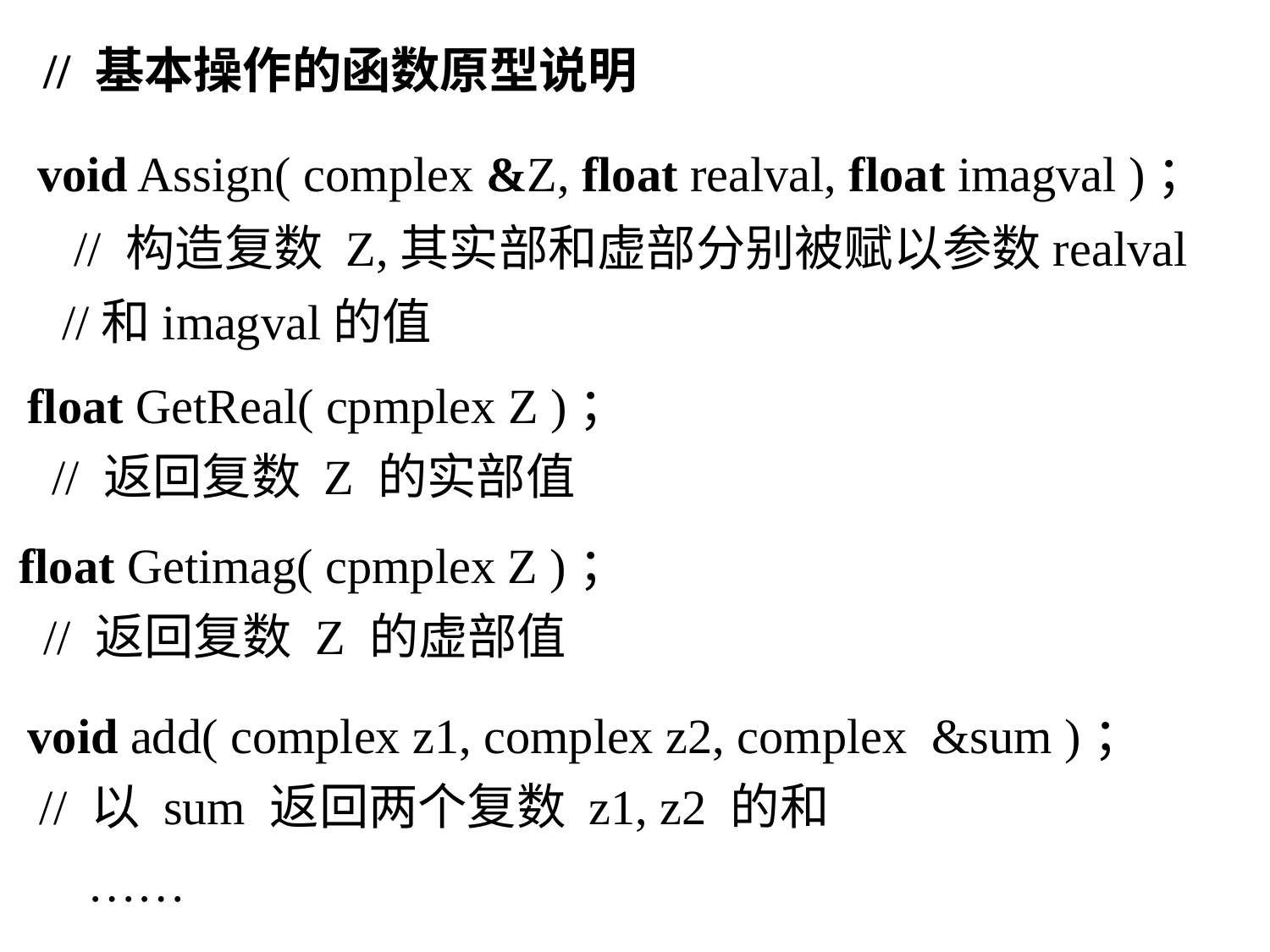

// 基本操作的函数原型说明
void Assign( complex &Z, float realval, float imagval )；
   // 构造复数 Z,其实部和虚部分别被赋以参数realval
  //和imagval的值
float GetReal( cpmplex Z )；
  // 返回复数 Z 的实部值
float Getimag( cpmplex Z )；
  // 返回复数 Z 的虚部值
void add( complex z1, complex z2, complex  &sum )；
 // 以 sum 返回两个复数 z1, z2 的和
……